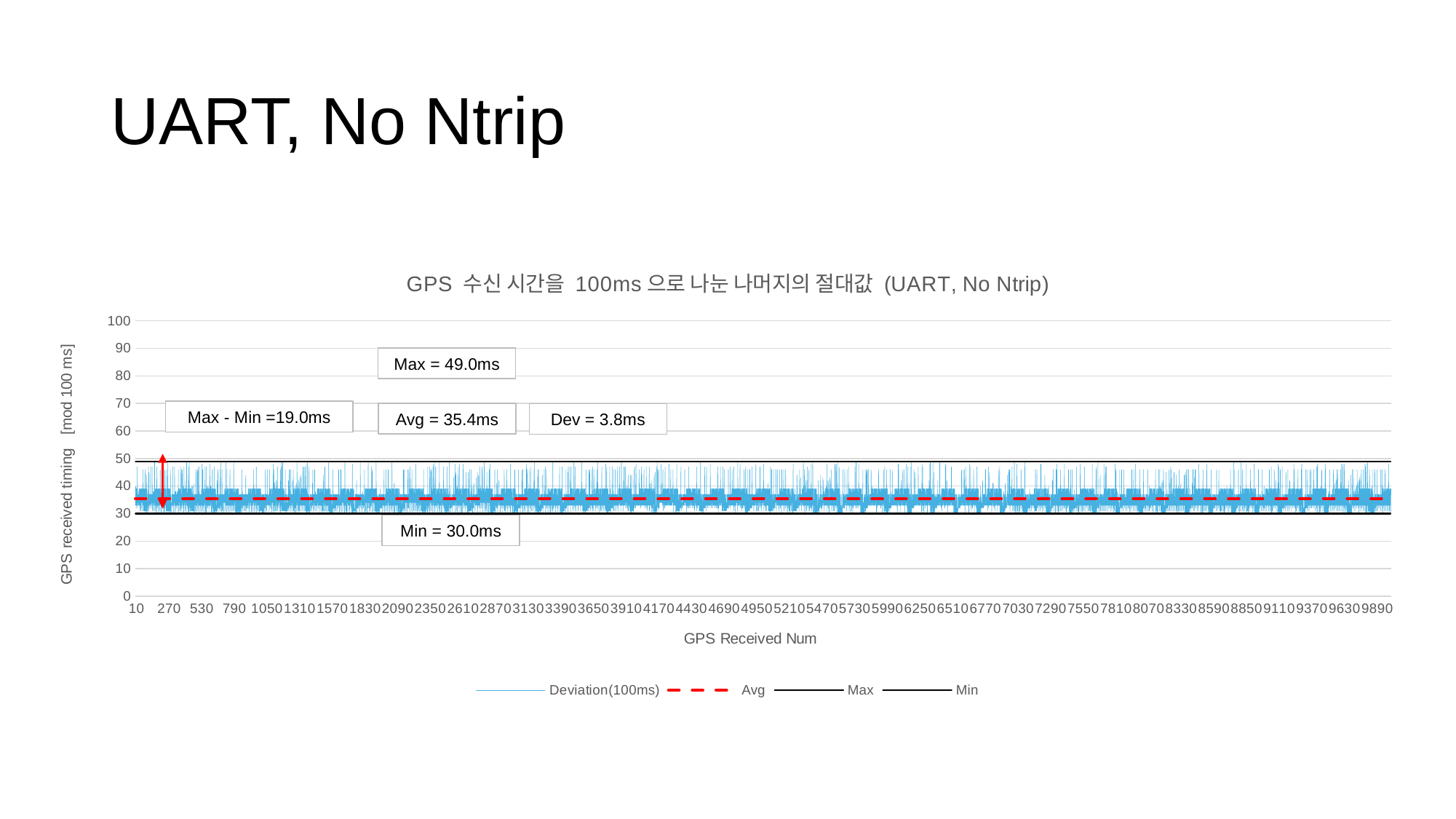

# UART, No Ntrip

### Chart: GPS 수신 시간을 100ms으로 나눈 나머지의 절대값 (UART, No Ntrip)

| Category |  |  |  |  |
|---|---|---|---|---|
Max = 49.0ms
Max - Min =19.0ms
Avg = 35.4ms
Dev = 3.8ms
Min = 30.0ms